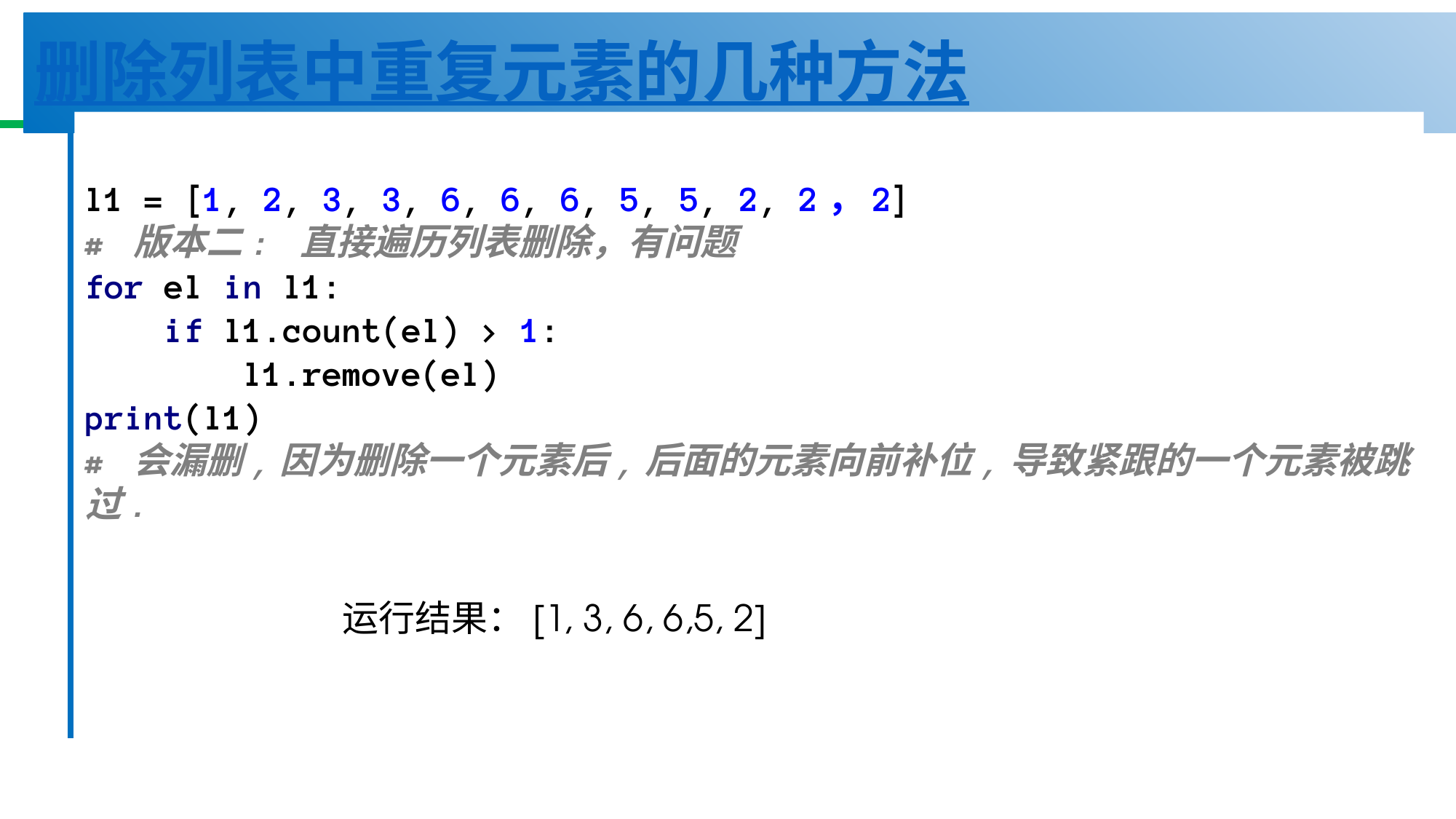

# 删除列表中重复元素的几种方法
l1 = [1, 2, 3, 3, 6, 6, 6, 5, 5, 2, 2，2]
# 版本二: 直接遍历列表删除，有问题
for el in l1:
    if l1.count(el) > 1:
        l1.remove(el)
print(l1)
# 会漏删,因为删除一个元素后,后面的元素向前补位,导致紧跟的一个元素被跳过.
运行结果：[1, 3, 6, 6,5, 2]